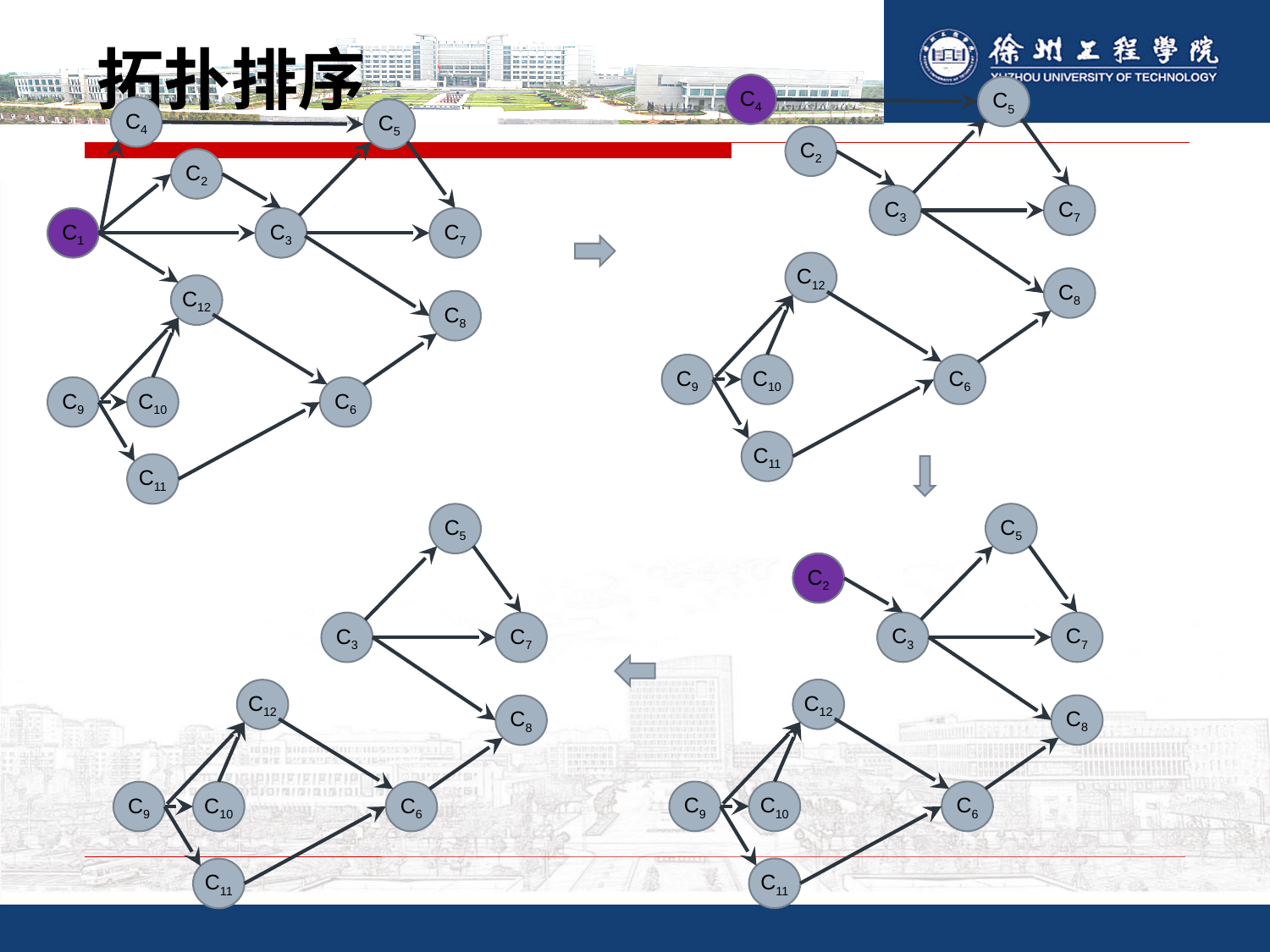

# 拓扑排序
C4
C5
C2
C3
C7
C12
C8
C9
C10
C6
C11
C4
C5
C2
C1
C3
C7
C12
C8
C9
C10
C6
C11

C5
C2
C3
C7
C12
C8
C9
C10
C6
C11
C5
C3
C7
C12
C8
C9
C10
C6
C11